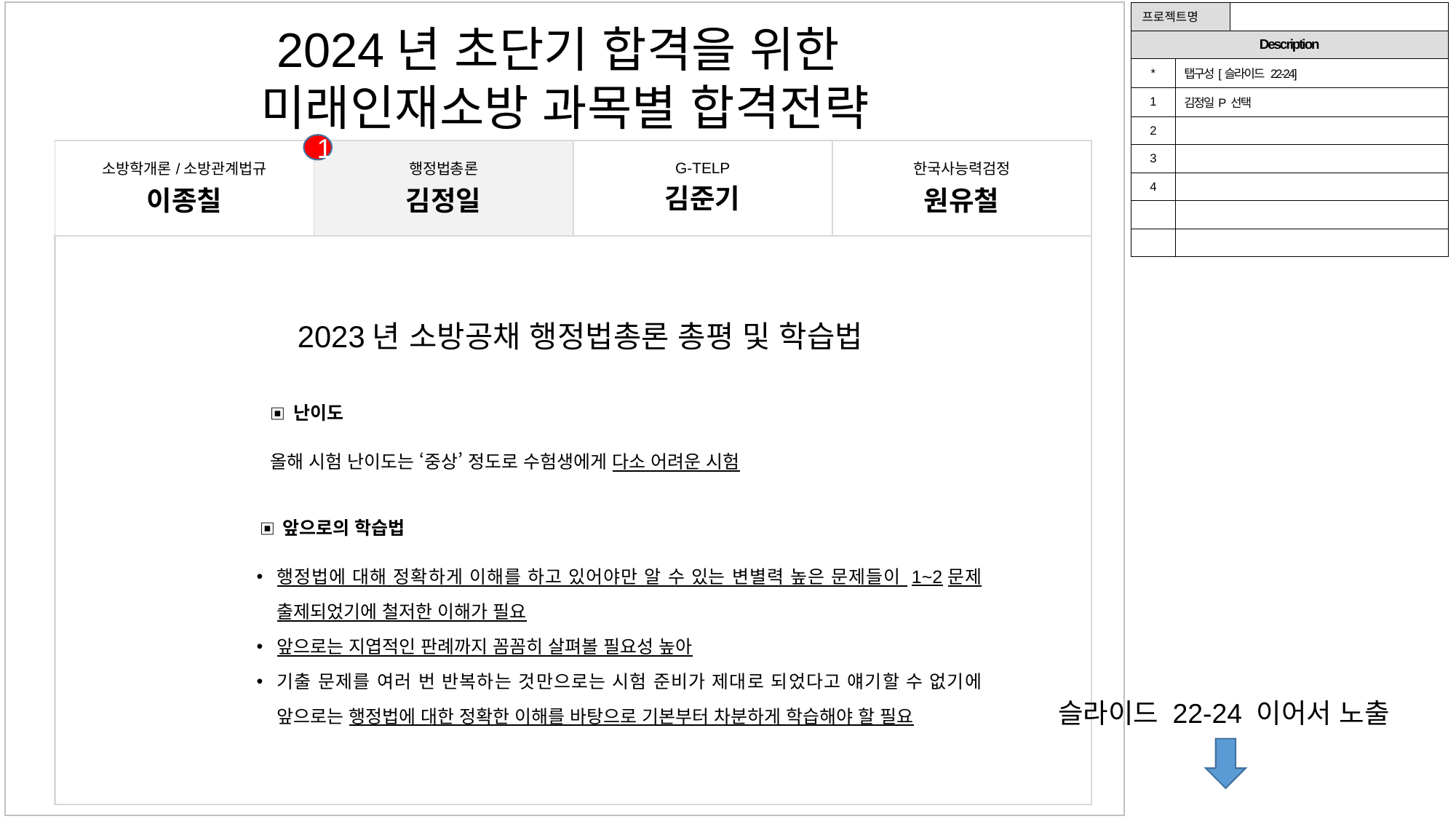

| 프로젝트명 |  |  |
| --- | --- | --- |
| Description |  |  |
| \* | 탭구성[슬라이드 22-24] |  |
| 1 | 김정일P 선택 |  |
| 2 |  |  |
| 3 |  |  |
| 4 |  |  |
|  |  |  |
|  |  |  |
2024년 초단기 합격을 위한
미래인재소방 과목별 합격전략
1
| 소방학개론/소방관계법규 이종칠 | 행정법총론 김정일 | G-TELP 김준기 | 한국사능력검정 원유철 |
| --- | --- | --- | --- |

2023년 소방공채 행정법총론 총평 및 학습법
▣ 난이도

올해 시험 난이도는 ‘중상’ 정도로 수험생에게 다소 어려운 시험
 ▣ 앞으로의 학습법

행정법에 대해 정확하게 이해를 하고 있어야만 알 수 있는 변별력 높은 문제들이 1~2문제 출제되었기에 철저한 이해가 필요
앞으로는 지엽적인 판례까지 꼼꼼히 살펴볼 필요성 높아
기출 문제를 여러 번 반복하는 것만으로는 시험 준비가 제대로 되었다고 얘기할 수 없기에 앞으로는 행정법에 대한 정확한 이해를 바탕으로 기본부터 차분하게 학습해야 할 필요
슬라이드 22-24 이어서 노출